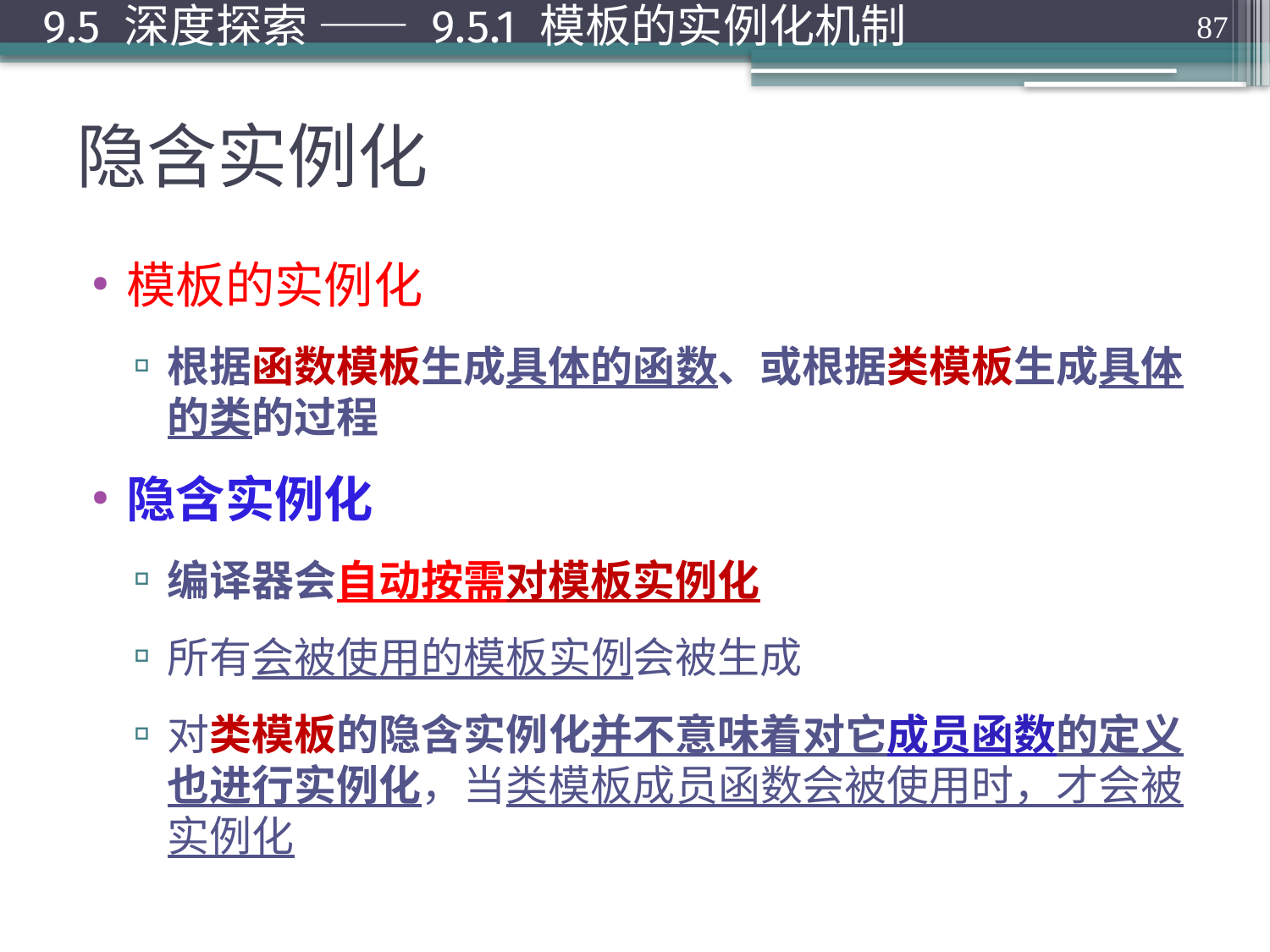

9.5 深度探索 —— 9.5.1 模板的实例化机制
87
# 隐含实例化
模板的实例化
根据函数模板生成具体的函数、或根据类模板生成具体的类的过程
隐含实例化
编译器会自动按需对模板实例化
所有会被使用的模板实例会被生成
对类模板的隐含实例化并不意味着对它成员函数的定义也进行实例化，当类模板成员函数会被使用时，才会被实例化